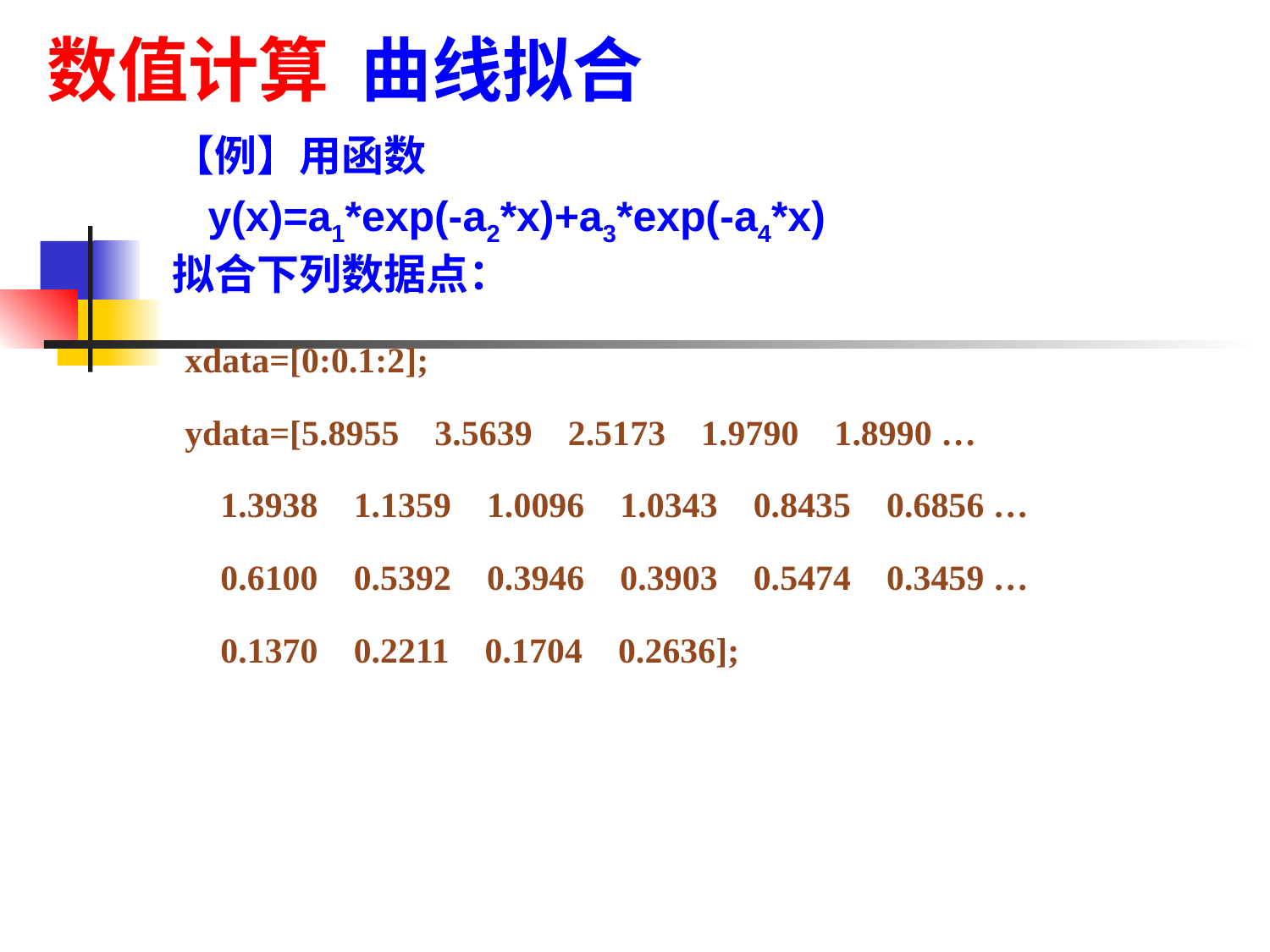

数值计算  曲线拟合
【例】用函数
   y(x)=a1*exp(-a2*x)+a3*exp(-a4*x)
拟合下列数据点：
xdata=[0:0.1:2];
ydata=[5.8955    3.5639    2.5173    1.9790    1.8990 …
    1.3938    1.1359    1.0096    1.0343    0.8435    0.6856 …
    0.6100    0.5392    0.3946    0.3903    0.5474    0.3459 …
    0.1370    0.2211    0.1704    0.2636];
49